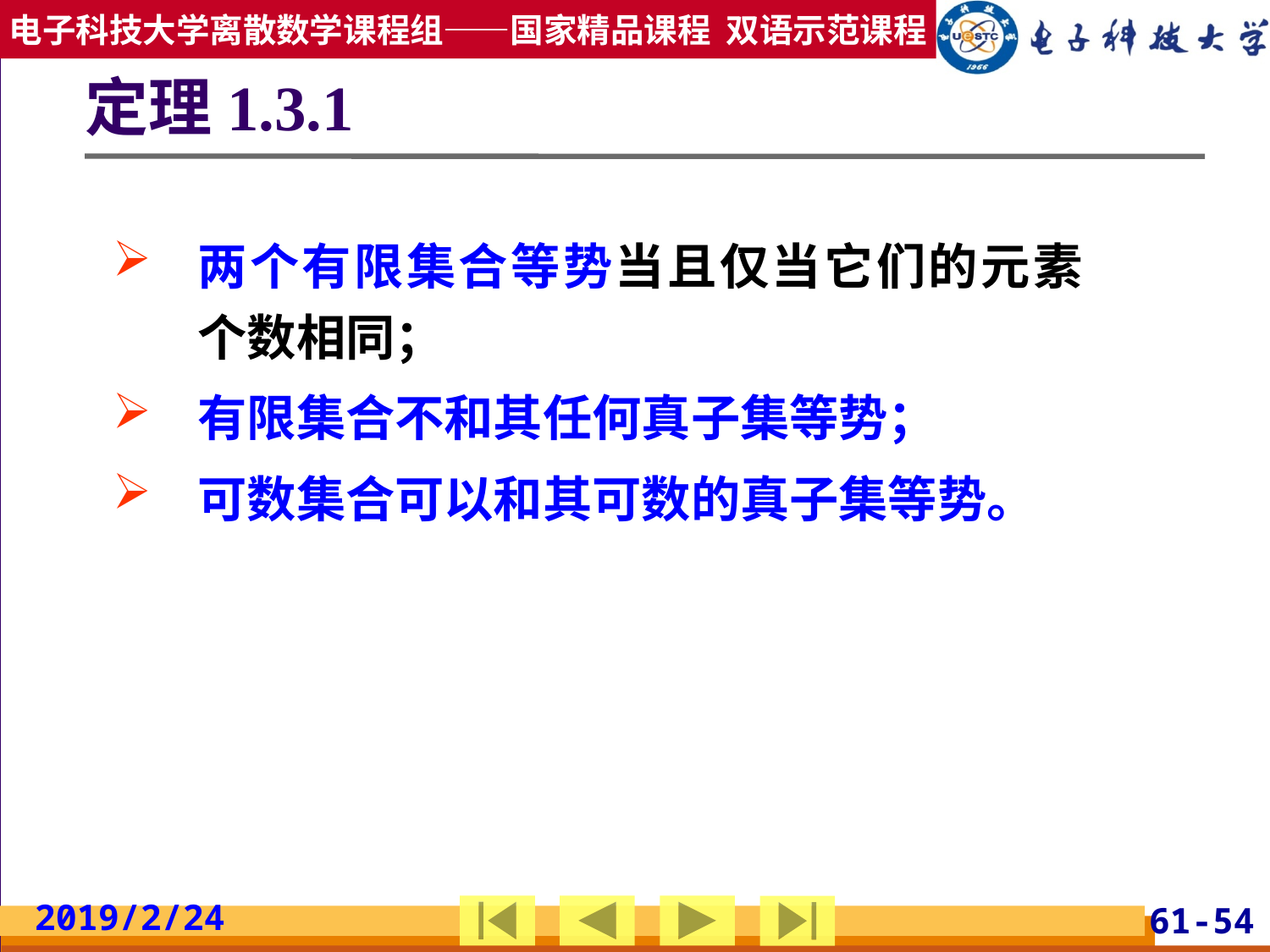

# 定理1.3.1
两个有限集合等势当且仅当它们的元素个数相同；
有限集合不和其任何真子集等势；
可数集合可以和其可数的真子集等势。
2019/2/24